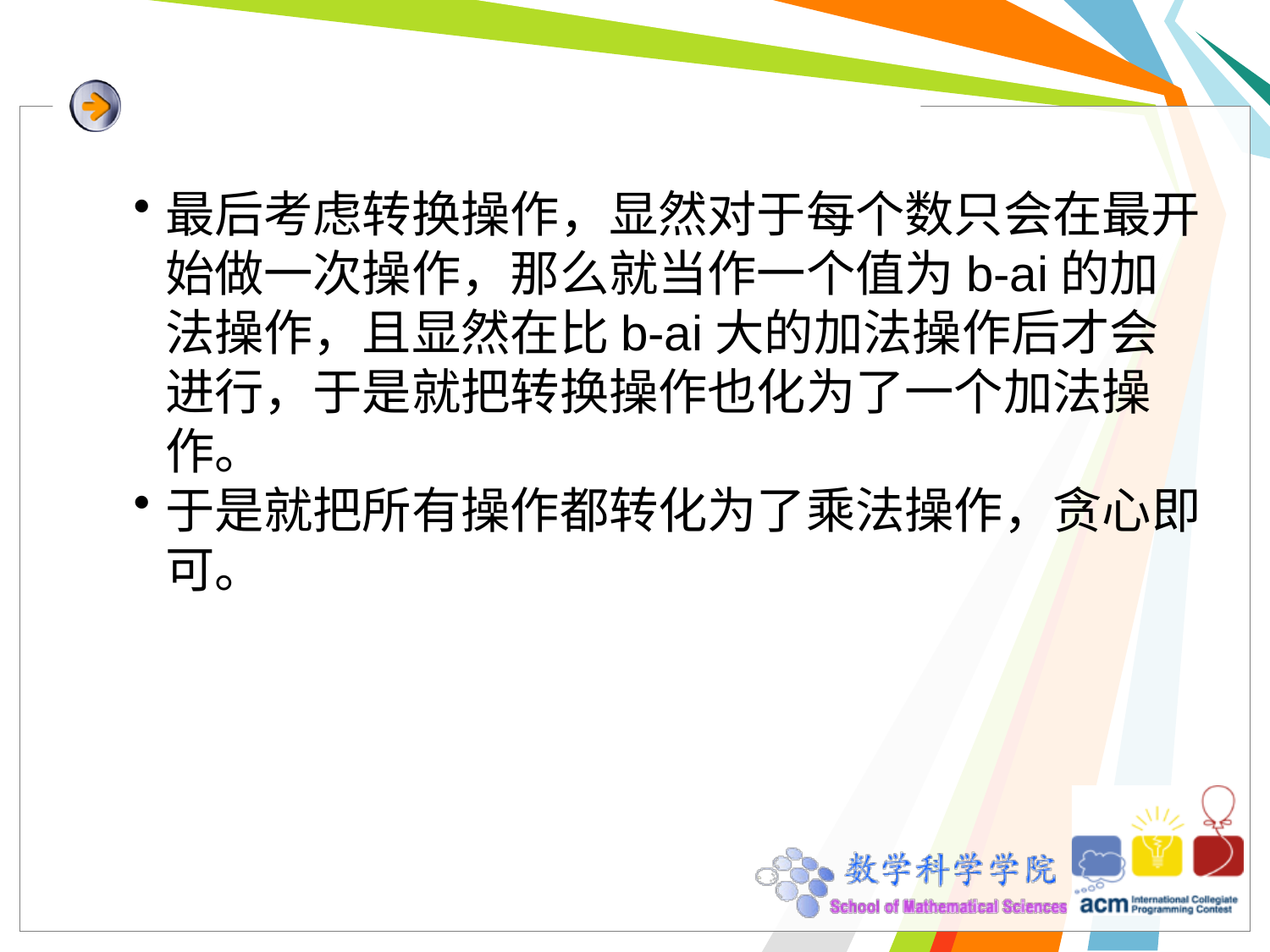

28

最后考虑转换操作，显然对于每个数只会在最开始做一次操作，那么就当作一个值为b-ai的加法操作，且显然在比b-ai大的加法操作后才会进行，于是就把转换操作也化为了一个加法操作。
于是就把所有操作都转化为了乘法操作，贪心即可。